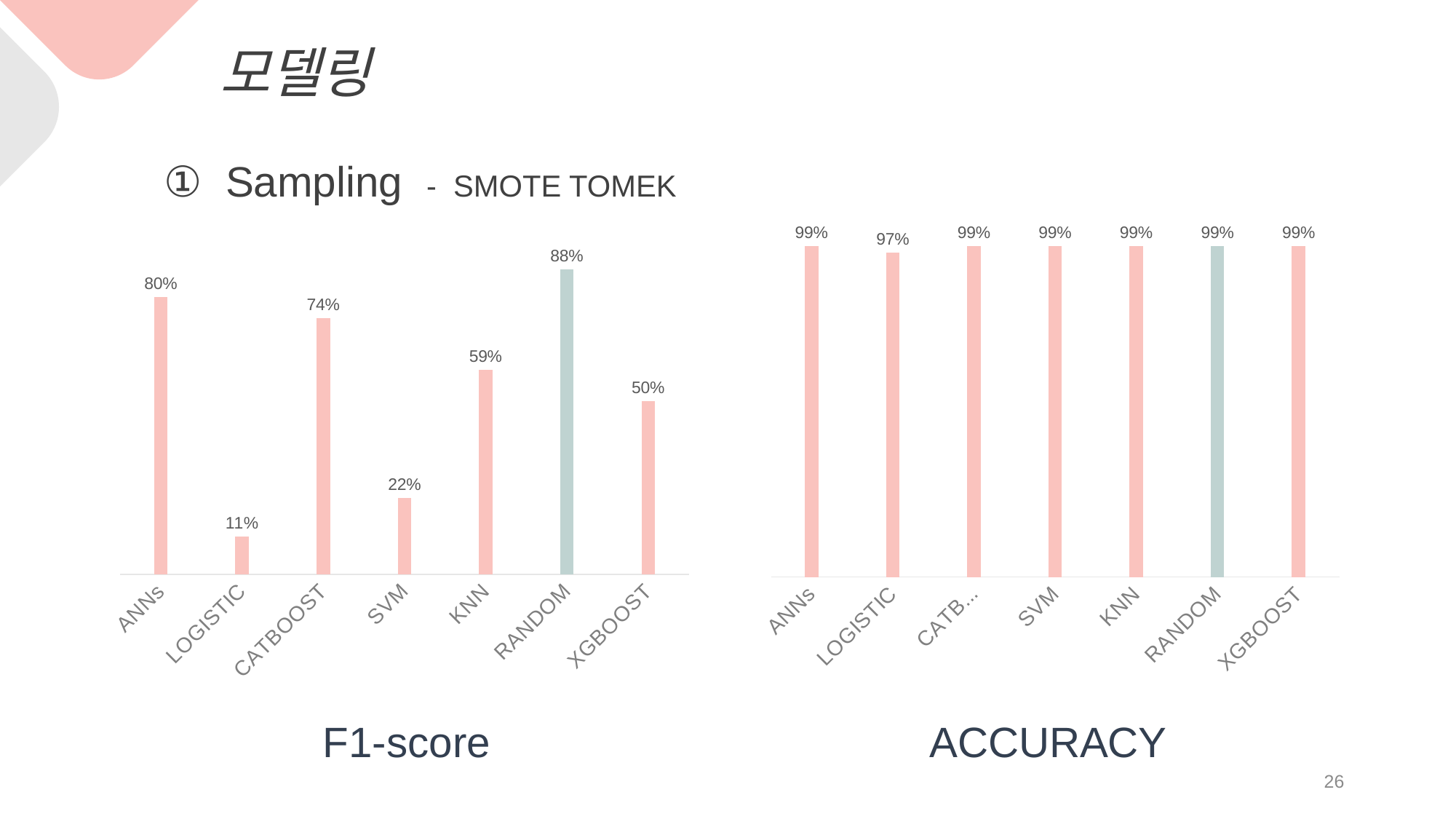

모델링
①  Sampling  -  SMOTE TOMEK

### Chart

| Category | 계열 1 |
|---|---|
| ANNs | 0.99 |
| LOGISTIC | 0.97 |
| CATBOOST | 0.99 |
| SVM | 0.99 |
| KNN | 0.99 |
| RANDOM | 0.99 |
| XGBOOST | 0.99 |

### Chart

| Category | 계열 1 |
|---|---|
| ANNs | 0.8 |
| LOGISTIC | 0.11 |
| CATBOOST | 0.74 |
| SVM | 0.22 |
| KNN | 0.59 |
| RANDOM | 0.88 |
| XGBOOST | 0.5 |
F1-score
ACCURACY
26